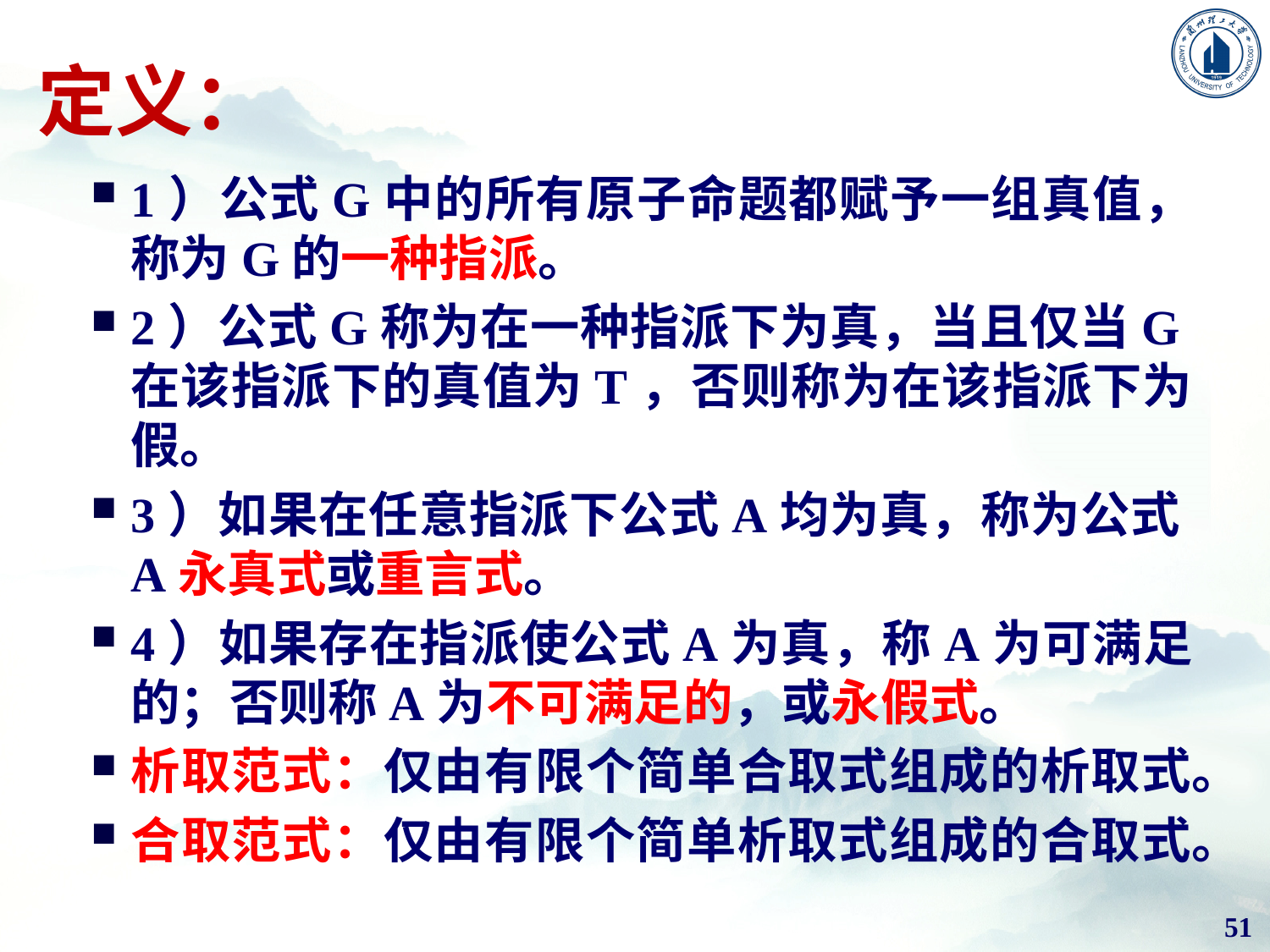

# 定义：
1）公式G中的所有原子命题都赋予一组真值，称为G的一种指派。
2）公式G称为在一种指派下为真，当且仅当G在该指派下的真值为T，否则称为在该指派下为假。
3）如果在任意指派下公式A均为真，称为公式A永真式或重言式。
4）如果存在指派使公式A为真，称A为可满足的；否则称A为不可满足的，或永假式。
析取范式：仅由有限个简单合取式组成的析取式。
合取范式：仅由有限个简单析取式组成的合取式。
51